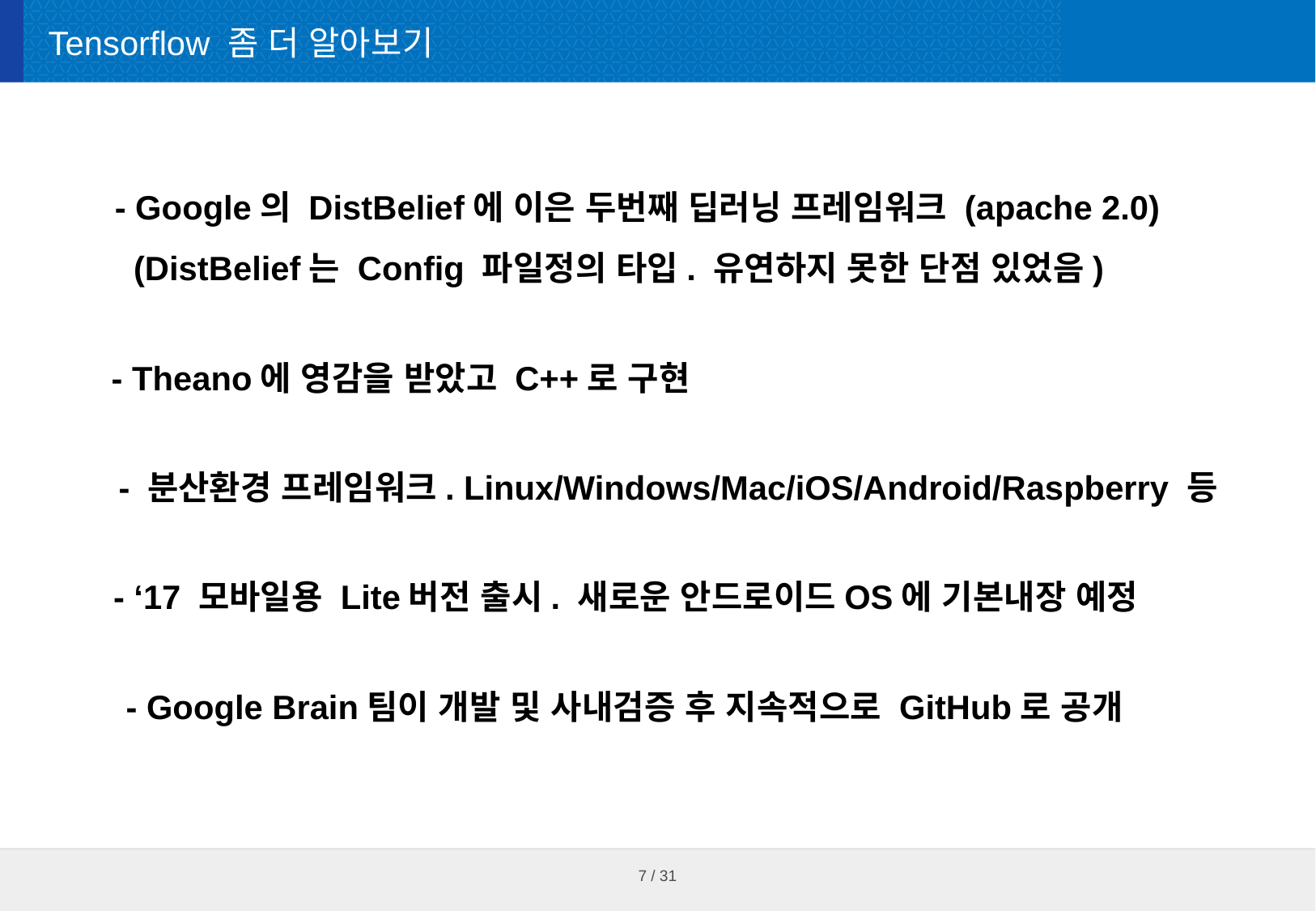

# Tensorflow 좀 더 알아보기
- Google의 DistBelief에 이은 두번째 딥러닝 프레임워크 (apache 2.0)
  (DistBelief는 Config 파일정의 타입. 유연하지 못한 단점 있었음)
- Theano에 영감을 받았고 C++로 구현
- 분산환경 프레임워크. Linux/Windows/Mac/iOS/Android/Raspberry 등
- ‘17 모바일용 Lite버전 출시. 새로운 안드로이드OS에 기본내장 예정
- Google Brain팀이 개발 및 사내검증 후 지속적으로 GitHub로 공개